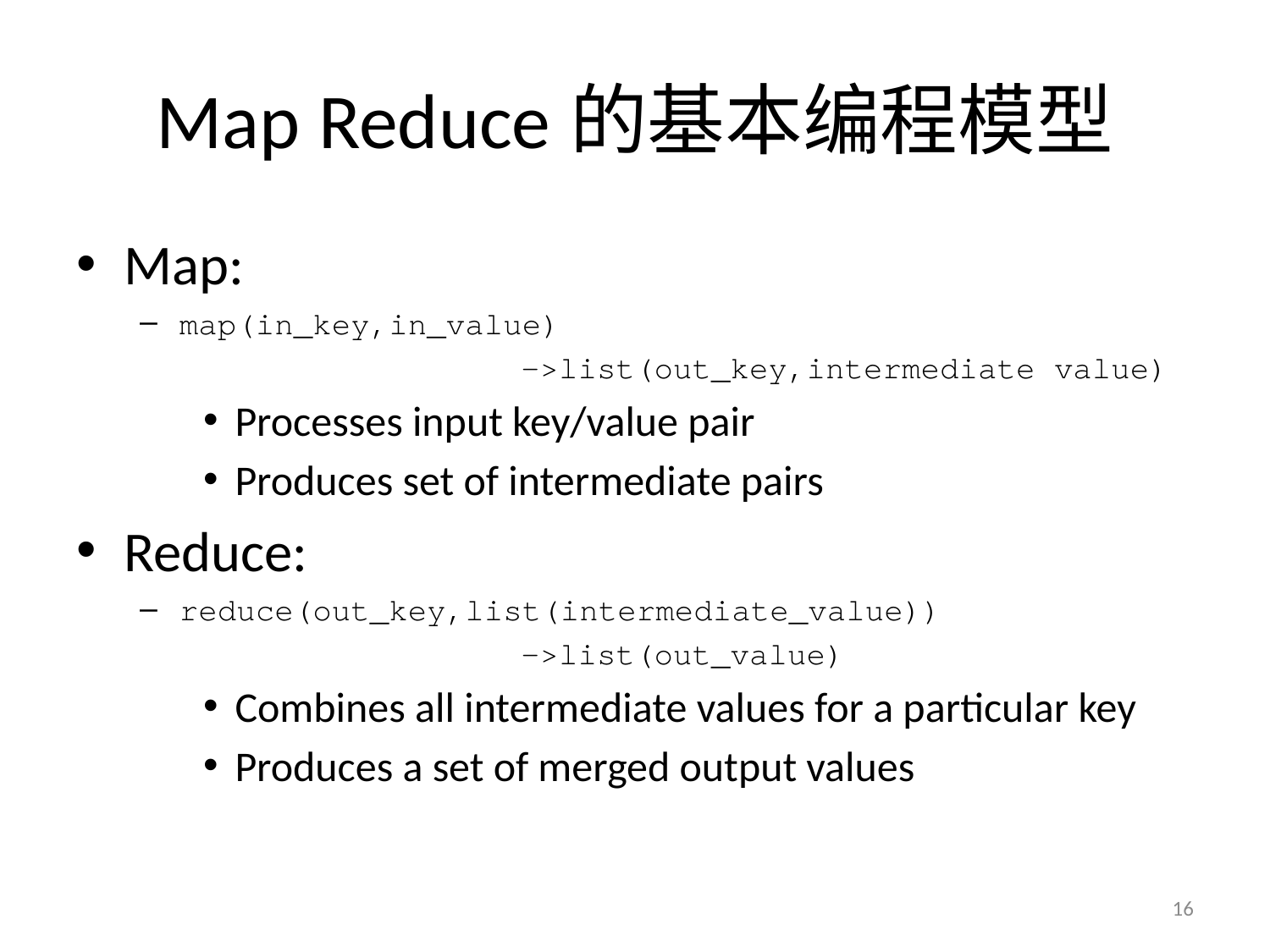

# Map Reduce的基本编程模型
Map:
map(in_key,in_value)
			->list(out_key,intermediate value)
Processes input key/value pair
Produces set of intermediate pairs
Reduce:
reduce(out_key,list(intermediate_value))
			->list(out_value)
Combines all intermediate values for a particular key
Produces a set of merged output values

16